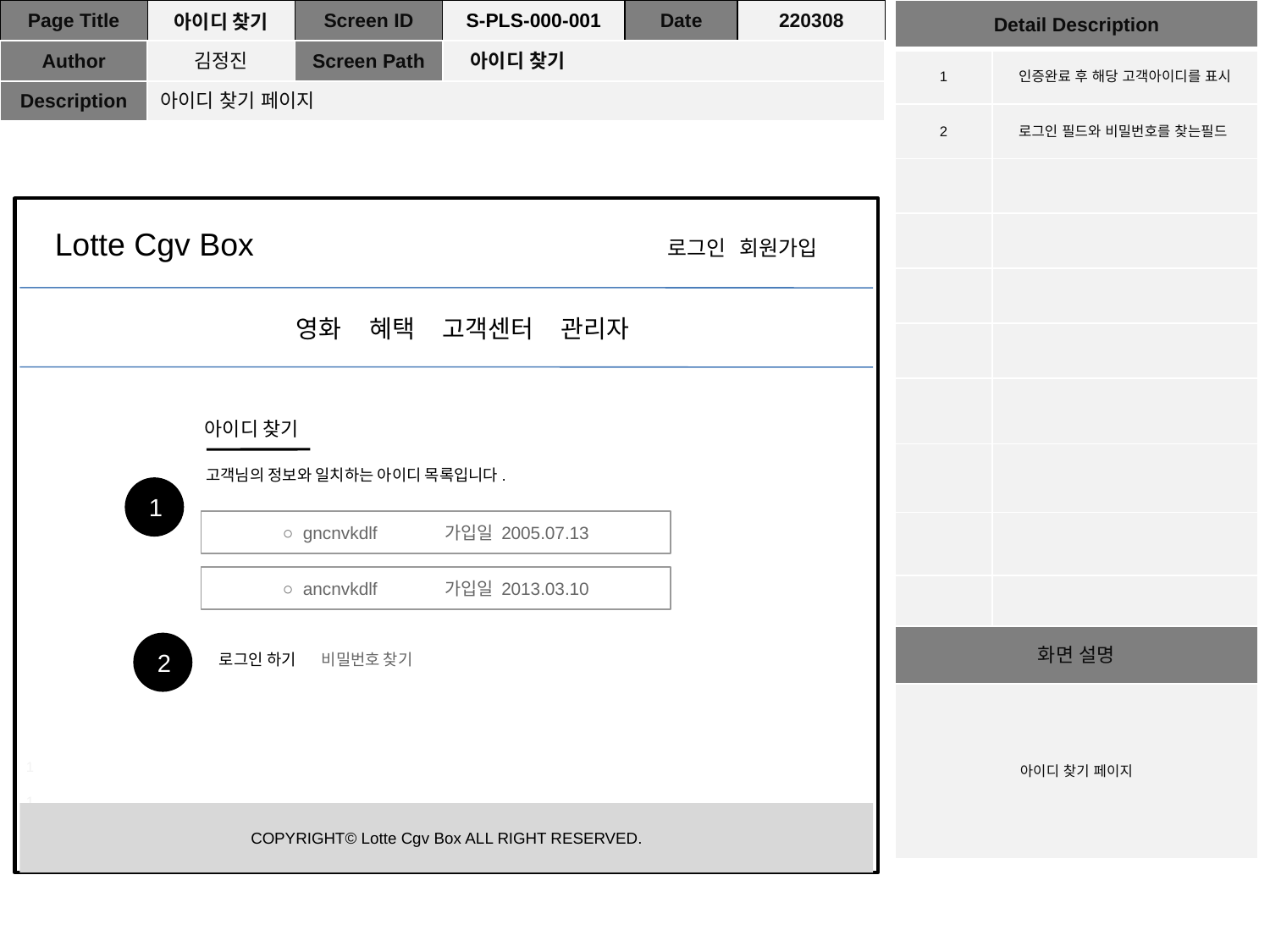

| Page Title | 아이디 찾기 | Screen ID | S-PLS-000-001 | Date | 220308 |
| --- | --- | --- | --- | --- | --- |
| Author | 김정진 | Screen Path | 아이디 찾기 |  |  |
| Description | 아이디 찾기 페이지 |  |  |  |  |
| Detail Description |  |
| --- | --- |
| 1 | 인증완료 후 해당 고객아이디를 표시 |
| 2 | 로그인 필드와 비밀번호를 찾는필드 |
|  |  |
|  |  |
|  |  |
|  |  |
|  |  |
|  |  |
|  |  |
|  |  |
| 화면 설명 |  |
| 아이디 찾기 페이지 |  |

Lotte Cgv Box
로그인   회원가입
영화     혜택     고객센터     관리자
아이디 찾기
고객님의 정보와 일치하는 아이디 목록입니다.
1
○  gncnvkdlf             가입일 2005.07.13
○  ancnvkdlf             가입일 2013.03.10

2
로그인 하기
비밀번호 찾기
1
1

COPYRIGHT© Lotte Cgv Box ALL RIGHT RESERVED.